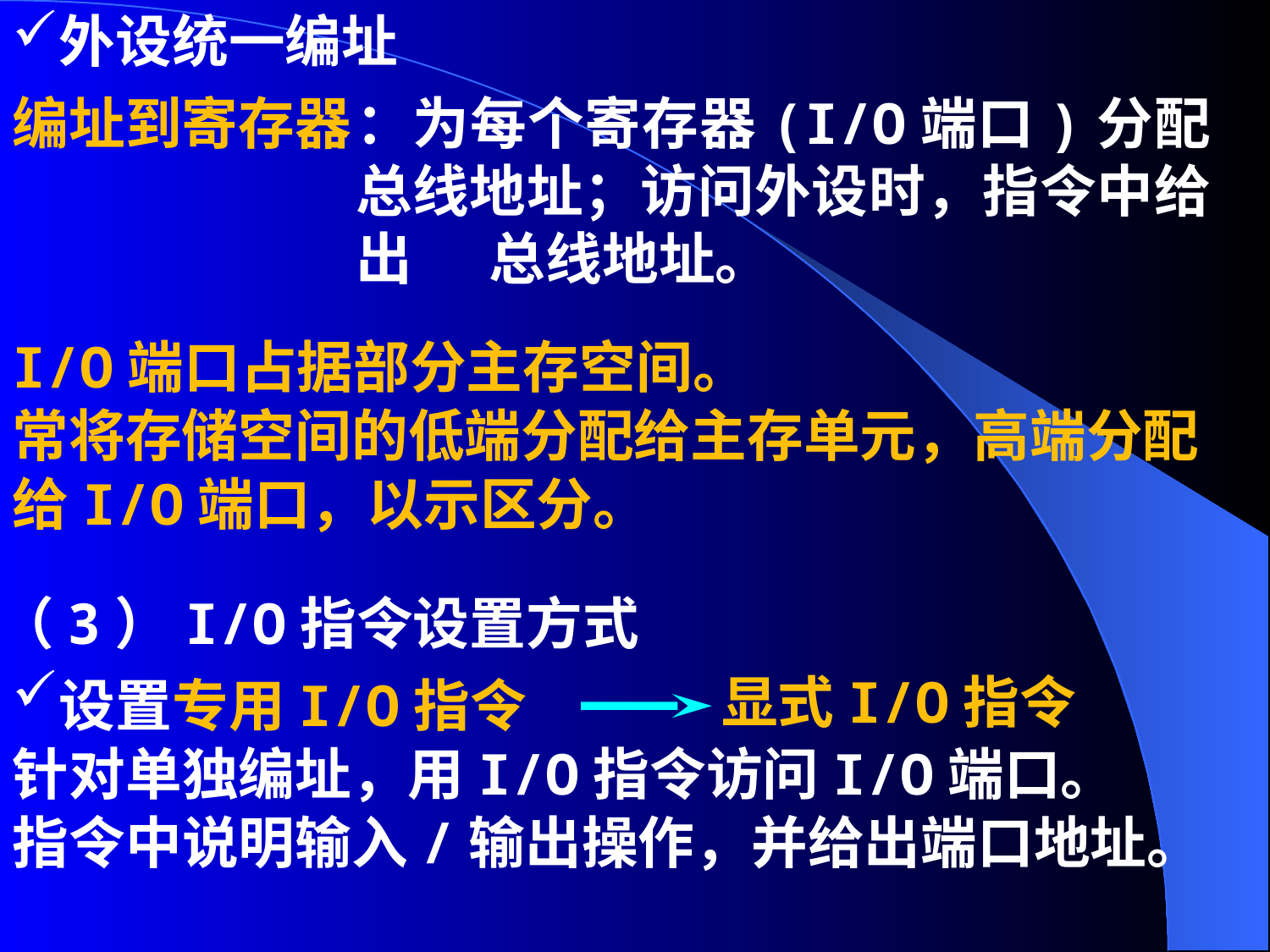

外设统一编址
：为每个寄存器(I/O端口)分配总线地址；访问外设时，指令中给出      总线地址。
编址到寄存器
I/O端口占据部分主存空间。
常将存储空间的低端分配给主存单元，高端分配
给I/O端口，以示区分。
（3）I/O指令设置方式
显式I/O指令
设置专用I/O指令
针对单独编址，用I/O指令访问I/O端口。
指令中说明输入/输出操作，并给出端口地址。